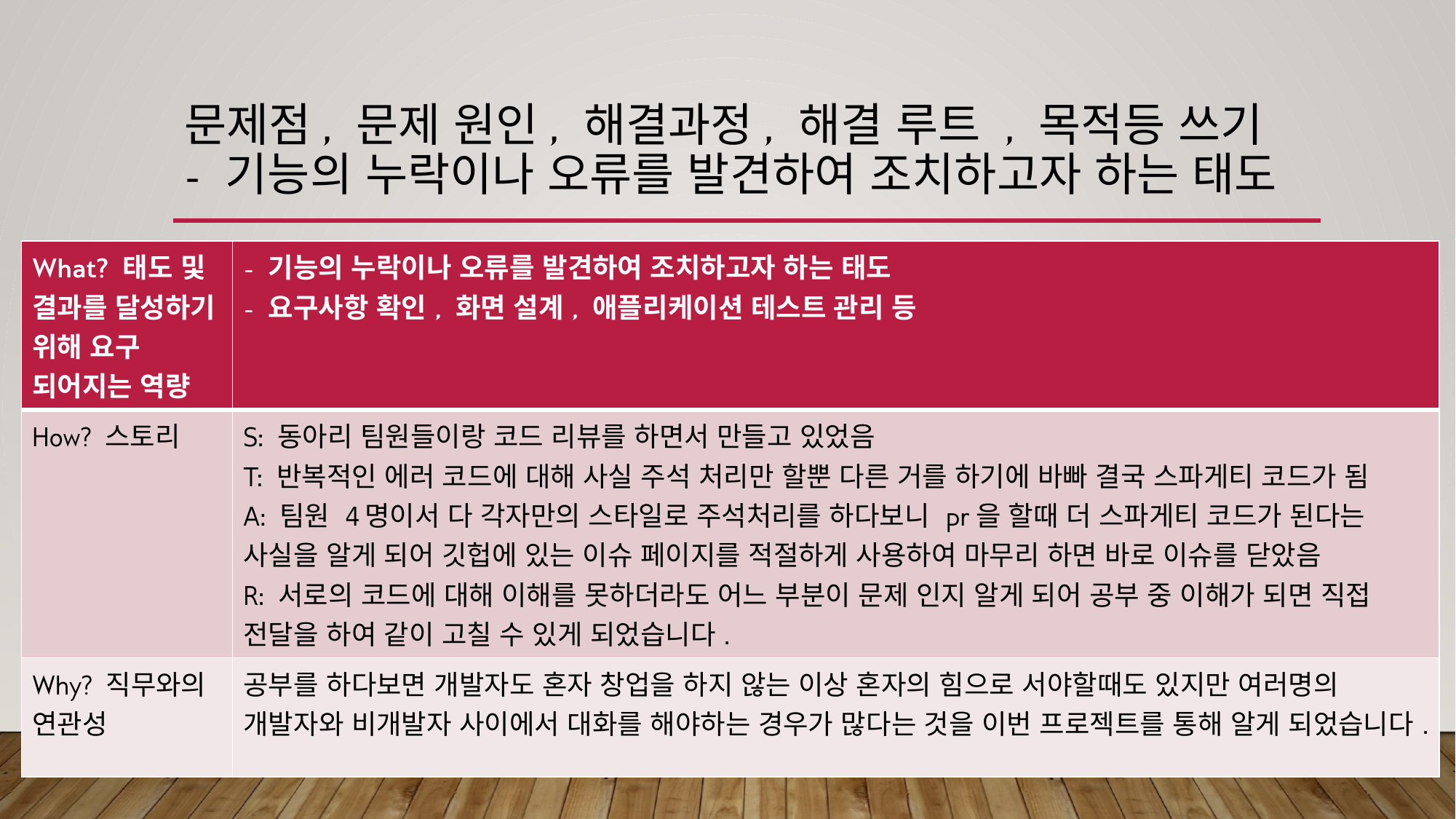

# 문제점, 문제 원인, 해결과정, 해결 루트 , 목적등 쓰기 - 기능의 누락이나 오류를 발견하여 조치하고자 하는 태도
| What? 태도 및 결과를 달성하기 위해 요구 되어지는 역량 | - 기능의 누락이나 오류를 발견하여 조치하고자 하는 태도 - 요구사항 확인, 화면 설계, 애플리케이션 테스트 관리 등 |
| --- | --- |
| How? 스토리 | S: 동아리 팀원들이랑 코드 리뷰를 하면서 만들고 있었음 T: 반복적인 에러 코드에 대해 사실 주석 처리만 할뿐 다른 거를 하기에 바빠 결국 스파게티 코드가 됨 A: 팀원 4명이서 다 각자만의 스타일로 주석처리를 하다보니 pr을 할때 더 스파게티 코드가 된다는 사실을 알게 되어 깃헙에 있는 이슈 페이지를 적절하게 사용하여 마무리 하면 바로 이슈를 닫았음 R: 서로의 코드에 대해 이해를 못하더라도 어느 부분이 문제 인지 알게 되어 공부 중 이해가 되면 직접 전달을 하여 같이 고칠 수 있게 되었습니다. |
| Why? 직무와의 연관성 | 공부를 하다보면 개발자도 혼자 창업을 하지 않는 이상 혼자의 힘으로 서야할때도 있지만 여러명의 개발자와 비개발자 사이에서 대화를 해야하는 경우가 많다는 것을 이번 프로젝트를 통해 알게 되었습니다. |